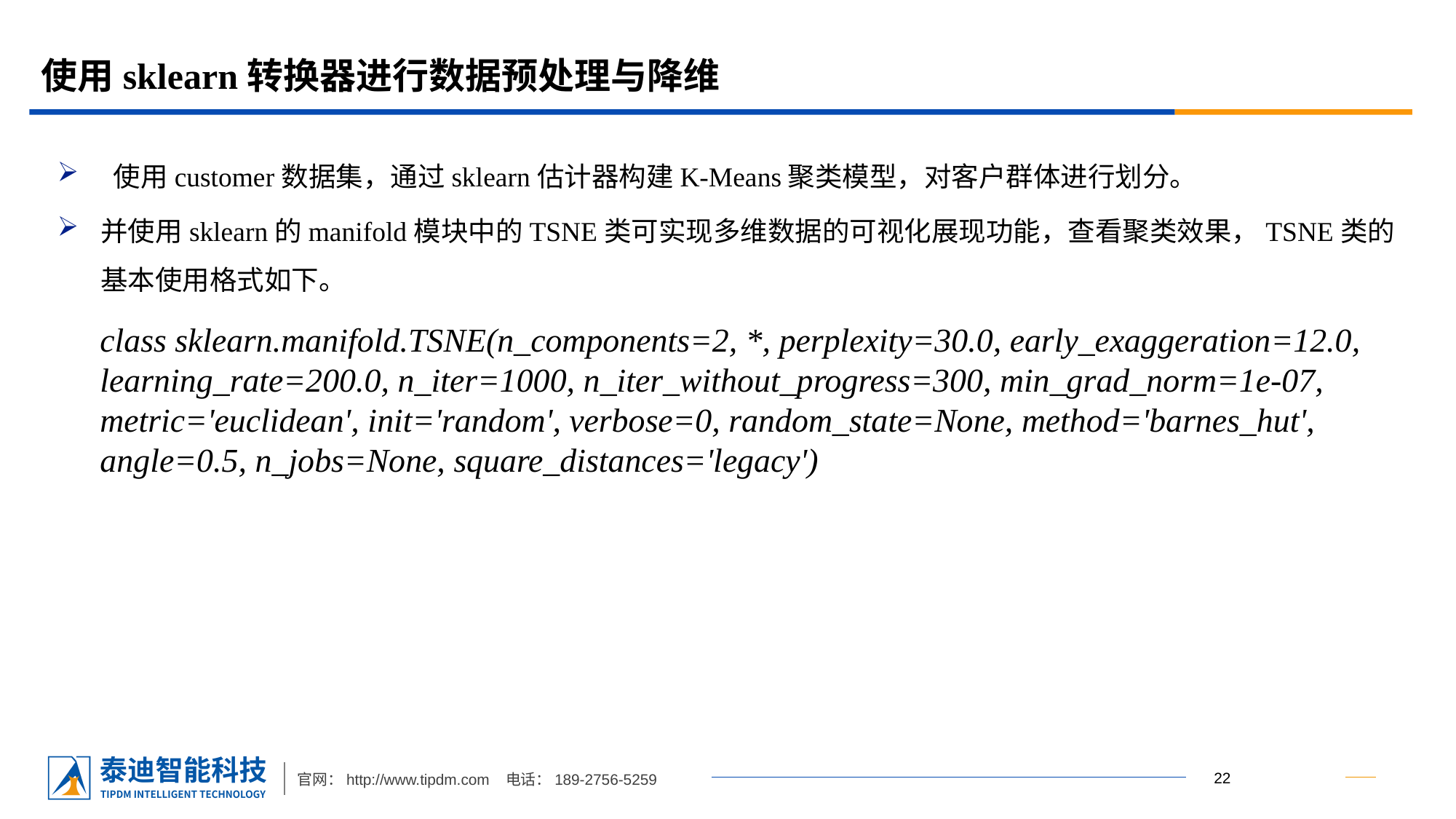

# 使用sklearn转换器进行数据预处理与降维
 使用customer数据集，通过sklearn估计器构建K-Means聚类模型，对客户群体进行划分。
并使用sklearn的manifold模块中的TSNE类可实现多维数据的可视化展现功能，查看聚类效果，TSNE类的基本使用格式如下。
class sklearn.manifold.TSNE(n_components=2, *, perplexity=30.0, early_exaggeration=12.0, learning_rate=200.0, n_iter=1000, n_iter_without_progress=300, min_grad_norm=1e-07, metric='euclidean', init='random', verbose=0, random_state=None, method='barnes_hut', angle=0.5, n_jobs=None, square_distances='legacy')